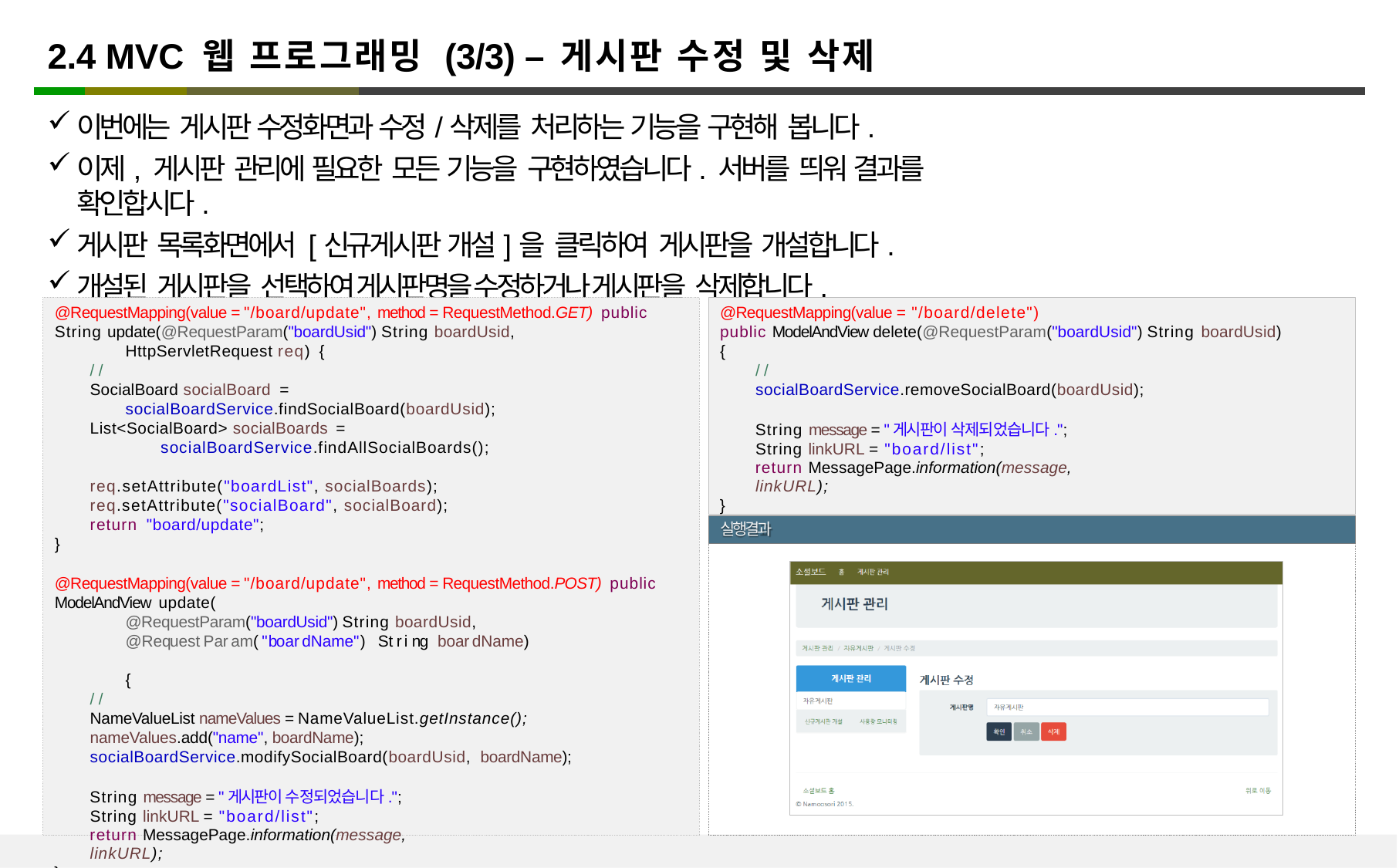

# 2.4 MVC 웹 프로그래밍 (3/3) – 게시판 수정 및 삭제
이번에는 게시판 수정화면과 수정/삭제를  처리하는 기능을  구현해 봅니다.
이제, 게시판 관리에  필요한  모든 기능을  구현하였습니다. 서버를  띄워 결과를 확인합시다.
게시판 목록화면에서 [신규게시판 개설]을  클릭하여  게시판을 개설합니다.
개설된 게시판을  선택하여 게시판명을 수정하거나 게시판을 삭제합니다.
@RequestMapping(value = "/board/delete")
public ModelAndView delete(@RequestParam("boardUsid") String boardUsid)
{
//
socialBoardService.removeSocialBoard(boardUsid);

String message = "게시판이 삭제되었습니다.";  String linkURL = "board/list";
return MessagePage.information(message, linkURL);
}

@RequestMapping(value = "/board/update", method = RequestMethod.GET)  public String update(@RequestParam("boardUsid") String boardUsid,
HttpServletRequest req) {
//
SocialBoard socialBoard =
socialBoardService.findSocialBoard(boardUsid);  List<SocialBoard> socialBoards =
socialBoardService.findAllSocialBoards();
req.setAttribute("boardList", socialBoards);  req.setAttribute("socialBoard", socialBoard);  return "board/update";

실행결과
}

@RequestMapping(value = "/board/update", method = RequestMethod.POST)  public ModelAndView update(
@RequestParam("boardUsid") String boardUsid,  @RequestParam("boardName")  String  boardName)	{
//
NameValueList nameValues = NameValueList.getInstance();  nameValues.add("name", boardName);  socialBoardService.modifySocialBoard(boardUsid, boardName);

String message = "게시판이 수정되었습니다.";  String linkURL = "board/list";
return MessagePage.information(message, linkURL);
}